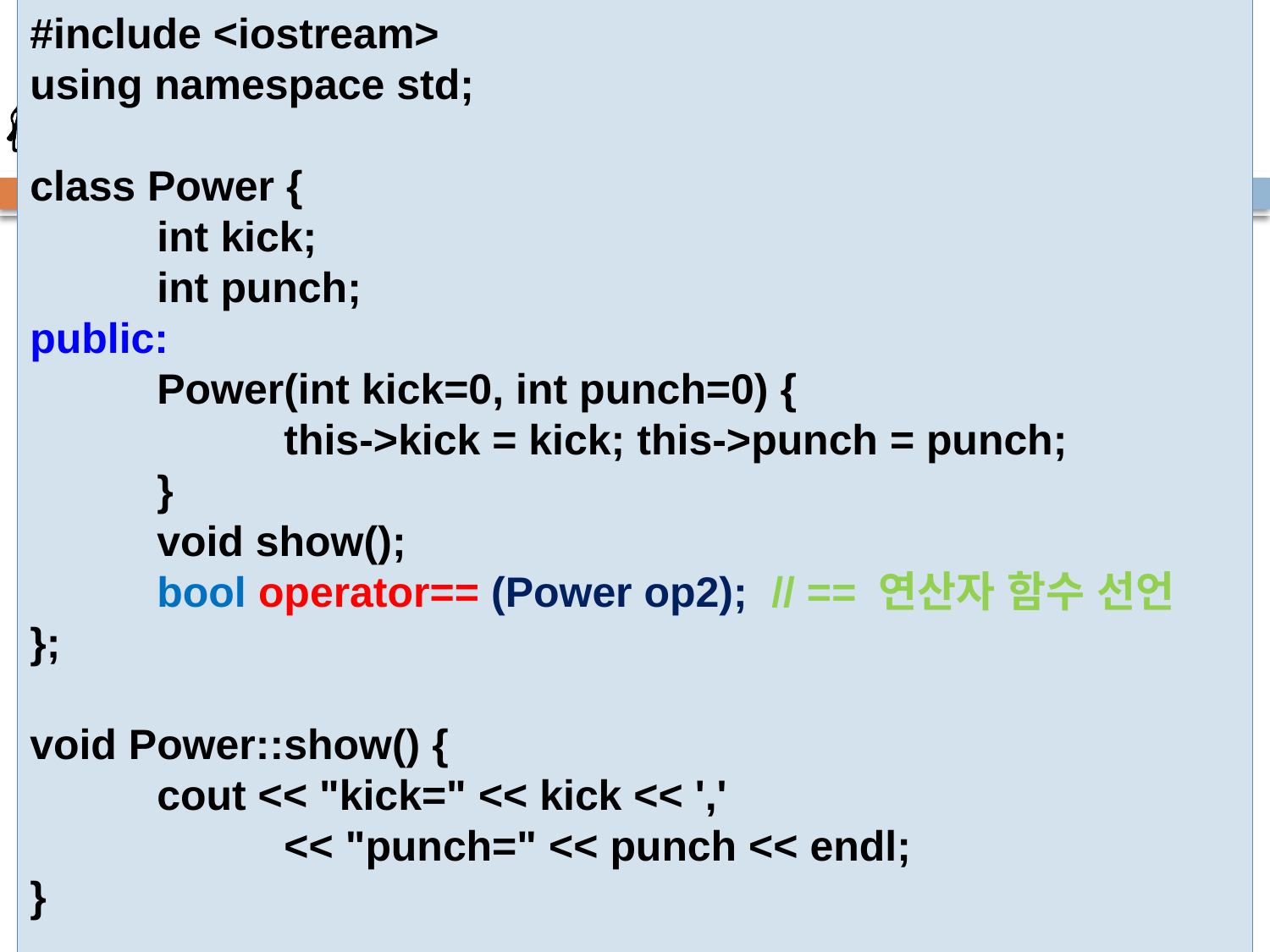

#include <iostream>
using namespace std;

class Power {
	int kick;
	int punch;
public:
	Power(int kick=0, int punch=0) {
		this->kick = kick; this->punch = punch;
	}
	void show();
	bool operator== (Power op2);  // == 연산자 함수 선언
};

void Power::show() {
	cout << "kick=" << kick << ','
		<< "punch=" << punch << endl;
}

# 예제 7-5 두 개의 Power 객체를 비교하는 == 연산자 작성
23